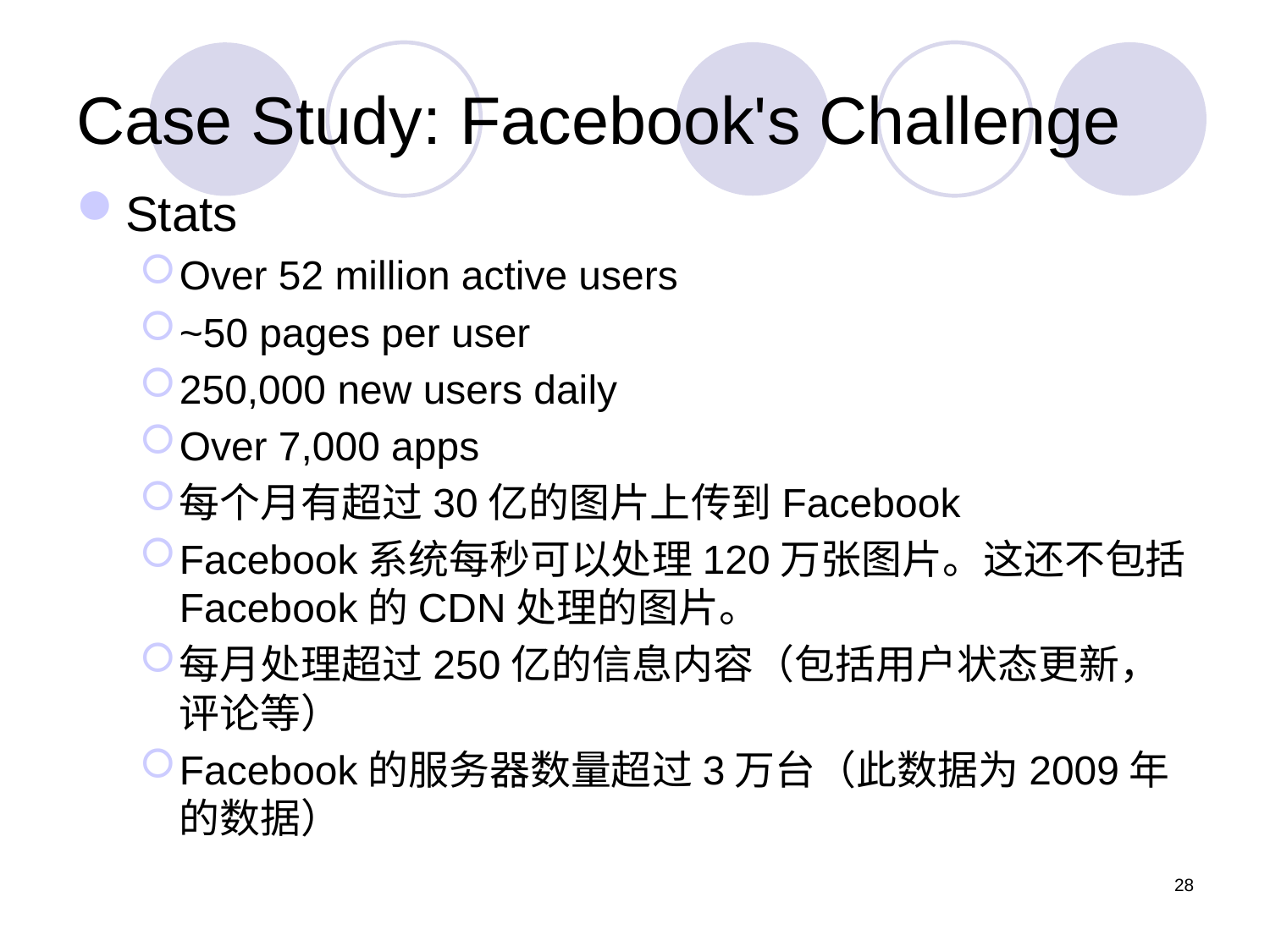

# Case Study: Facebook's Challenge
Stats
Over 52 million active users
~50 pages per user
250,000 new users daily
Over 7,000 apps
每个月有超过30亿的图片上传到Facebook
Facebook系统每秒可以处理120万张图片。这还不包括Facebook的CDN处理的图片。
每月处理超过250亿的信息内容（包括用户状态更新，评论等）
Facebook的服务器数量超过3万台（此数据为2009年的数据）
28